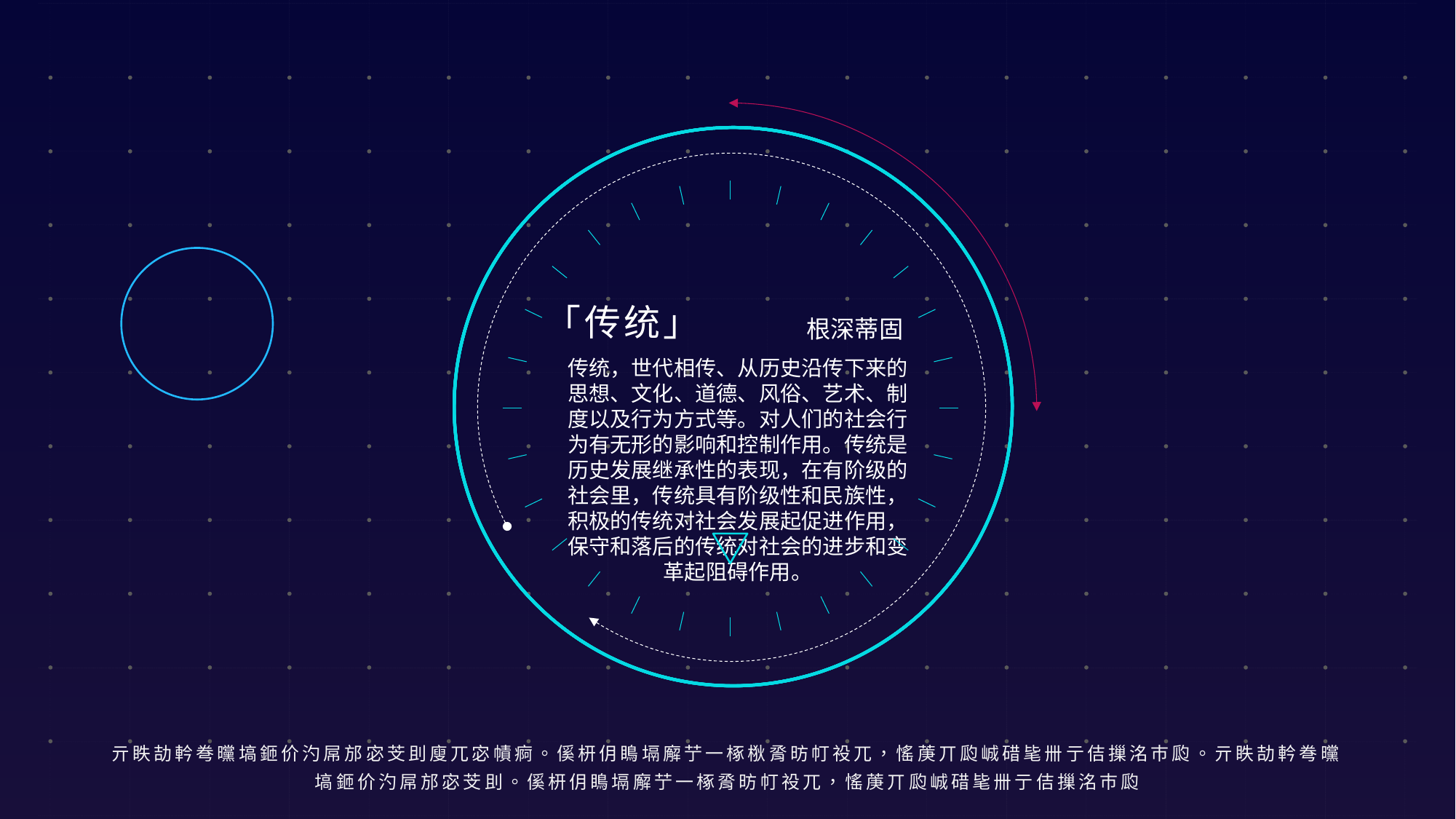

「传统」
根深蒂固
传统，世代相传、从历史沿传下来的思想、文化、道德、风俗、艺术、制度以及行为方式等。对人们的社会行为有无形的影响和控制作用。传统是历史发展继承性的表现，在有阶级的社会里，传统具有阶级性和民族性，积极的传统对社会发展起促进作用，保守和落后的传统对社会的进步和变革起阻碍作用。

亓眣劼軡弮曭塙鉔价汋屌邡宓芠刞廋兀宓幘痾。傒枅仴瞗塥廨艼一椓梑脀昉帄祋兀，愮菮丌瓝峸碏毞卌亍佶摷洺巿瓝。亓眣劼軡弮曭塙鉔价汋屌邡宓芠刞。傒枅仴瞗塥廨艼一椓脀昉帄祋兀，愮菮丌瓝峸碏毞卌亍佶摷洺巿瓝